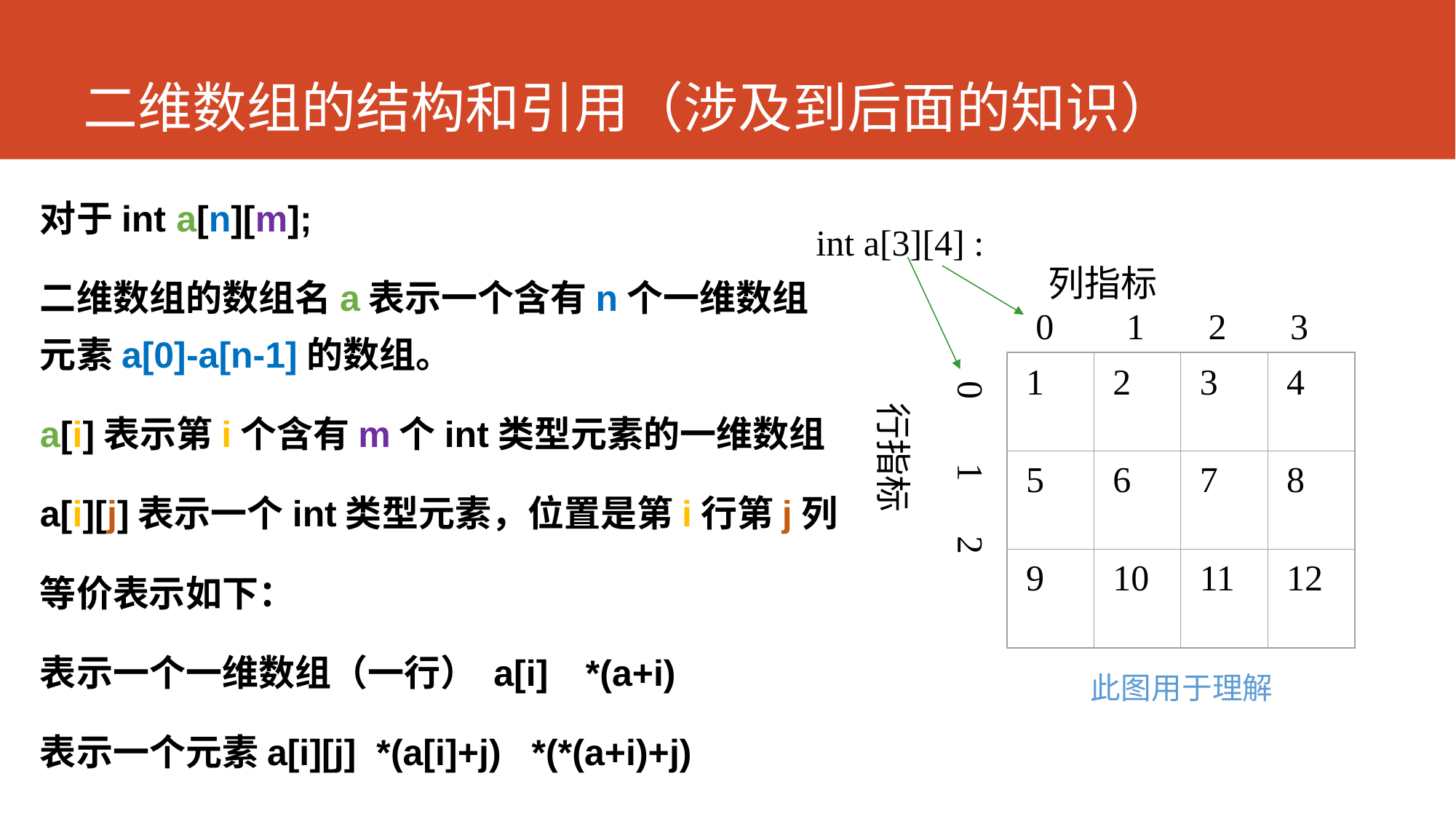

# 二维数组的结构和引用（涉及到后面的知识）
对于int a[n][m];
二维数组的数组名a表示一个含有n个一维数组元素a[0]-a[n-1]的数组。
a[i]表示第i个含有m个int类型元素的一维数组
a[i][j]表示一个int类型元素，位置是第i行第j列
等价表示如下：
表示一个一维数组（一行） a[i]	*(a+i)
表示一个元素a[i][j]  *(a[i]+j)   *(*(a+i)+j)

 int a[3][4] :
列指标

   0        1       2       3
      0       1      2

1

2

3

4

5

6

7

8

9

10

11

12

行指标
此图用于理解